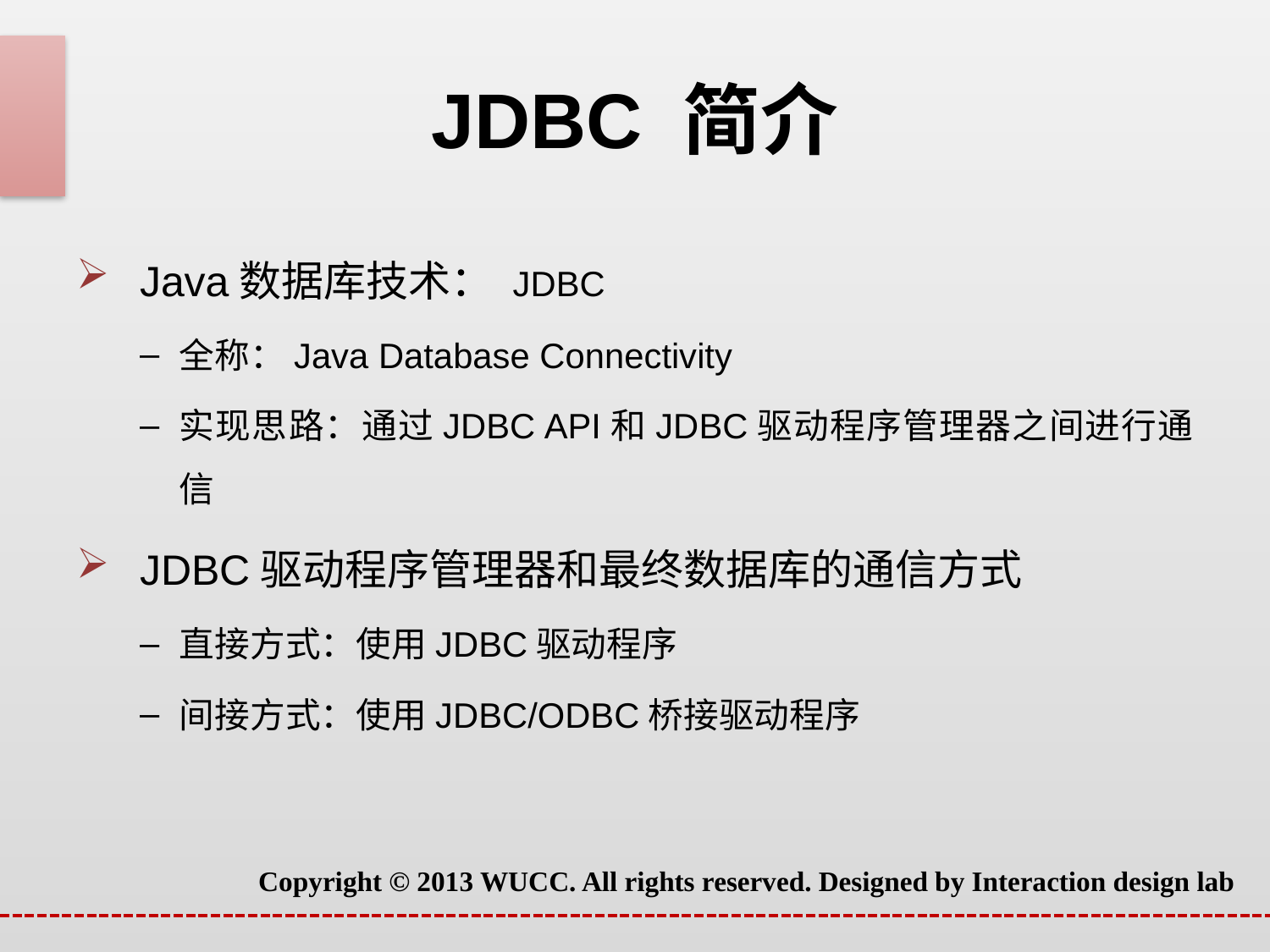

# JDBC 简介
Java数据库技术： JDBC
全称：Java Database Connectivity
实现思路：通过JDBC API和JDBC驱动程序管理器之间进行通信
JDBC驱动程序管理器和最终数据库的通信方式
直接方式：使用JDBC驱动程序
间接方式：使用JDBC/ODBC桥接驱动程序